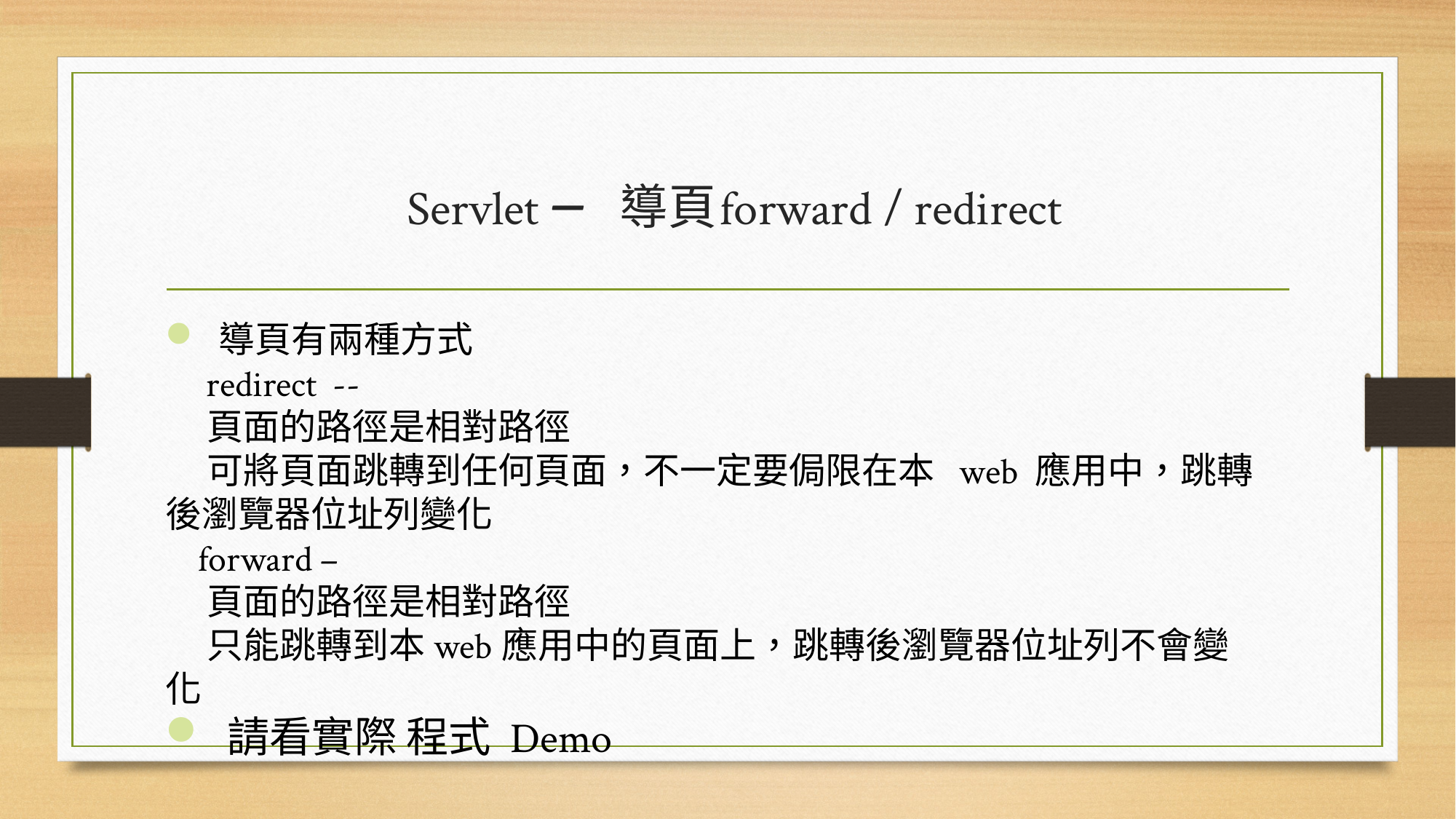

# Servlet – 導頁	forward / redirect
 導頁有兩種方式
     redirect  --
    頁面的路徑是相對路徑
    可將頁面跳轉到任何頁面，不一定要侷限在本  web 應用中，跳轉 後瀏覽器位址列變化
    forward –
    頁面的路徑是相對路徑
    只能跳轉到本web應用中的頁面上，跳轉後瀏覽器位址列不會變化
 請看實際 程式 Demo